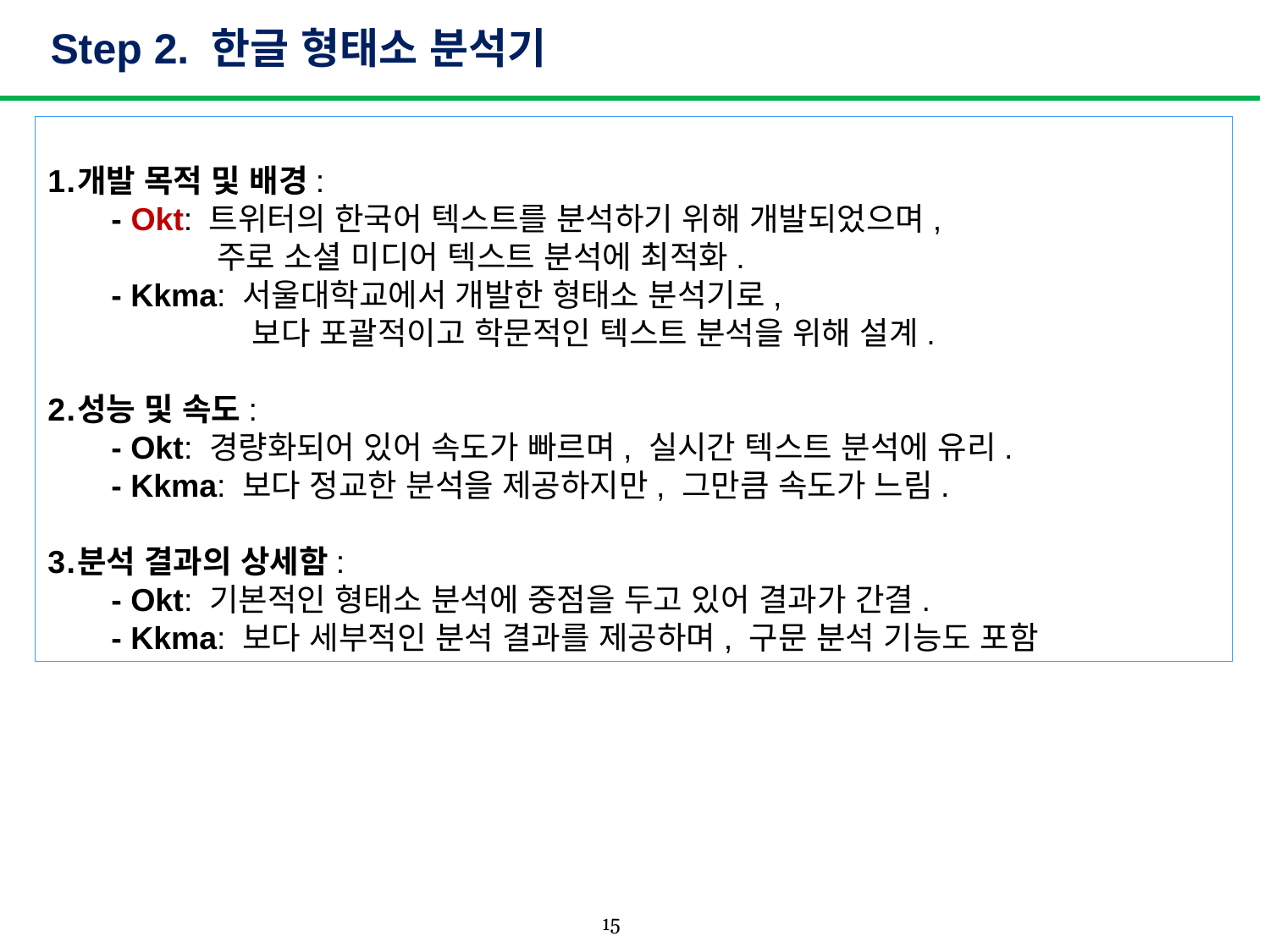

# Step 2. 한글 형태소 분석기

개발 목적 및 배경:
- Okt: 트위터의 한국어 텍스트를 분석하기 위해 개발되었으며,
           주로 소셜 미디어 텍스트 분석에 최적화.
- Kkma: 서울대학교에서 개발한 형태소 분석기로,
               보다 포괄적이고 학문적인 텍스트 분석을 위해 설계.

성능 및 속도:
- Okt: 경량화되어 있어 속도가 빠르며, 실시간 텍스트 분석에 유리.
- Kkma: 보다 정교한 분석을 제공하지만, 그만큼 속도가 느림.

분석 결과의 상세함:
- Okt: 기본적인 형태소 분석에 중점을 두고 있어 결과가 간결.
- Kkma: 보다 세부적인 분석 결과를 제공하며, 구문 분석 기능도 포함
15